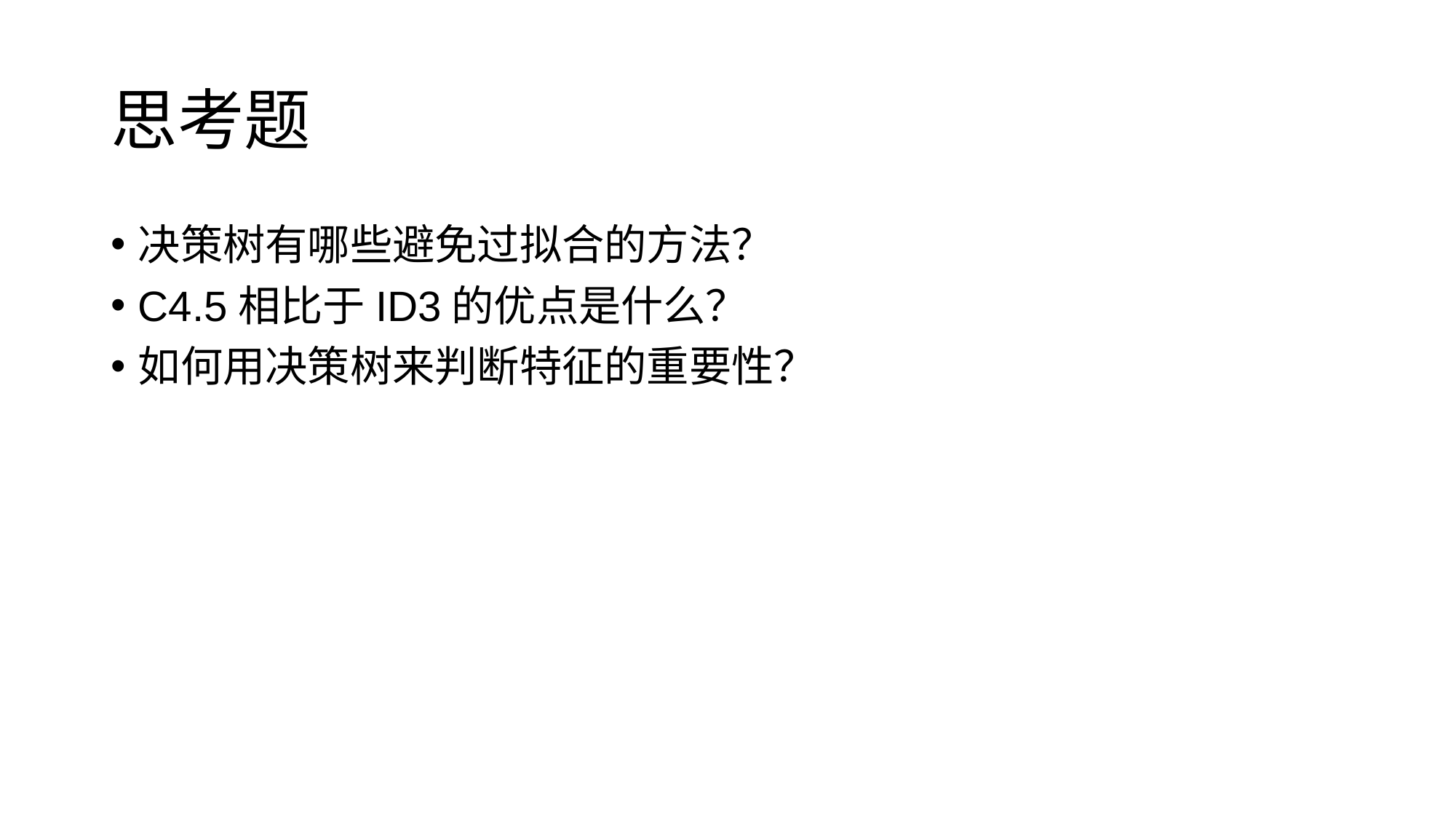

# 思考题
决策树有哪些避免过拟合的方法？
C4.5相比于ID3的优点是什么？
如何用决策树来判断特征的重要性？